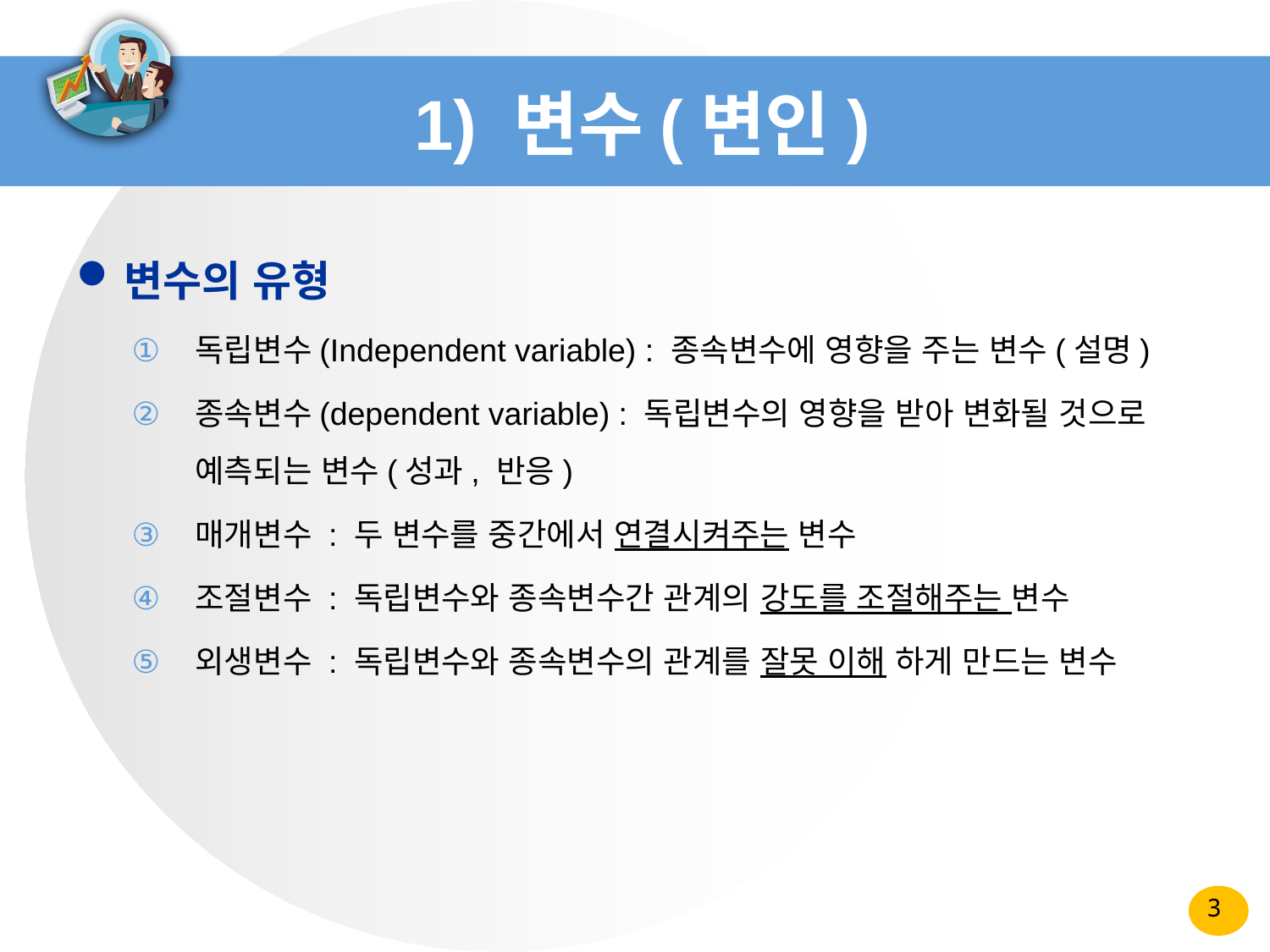

# 1) 변수(변인)
변수의 유형
독립변수(Independent variable) : 종속변수에 영향을 주는 변수(설명)
종속변수(dependent variable) : 독립변수의 영향을 받아 변화될 것으로 예측되는 변수(성과, 반응)
매개변수 : 두 변수를 중간에서 연결시켜주는 변수
조절변수 : 독립변수와 종속변수간 관계의 강도를 조절해주는 변수
외생변수 : 독립변수와 종속변수의 관계를 잘못 이해 하게 만드는 변수

3